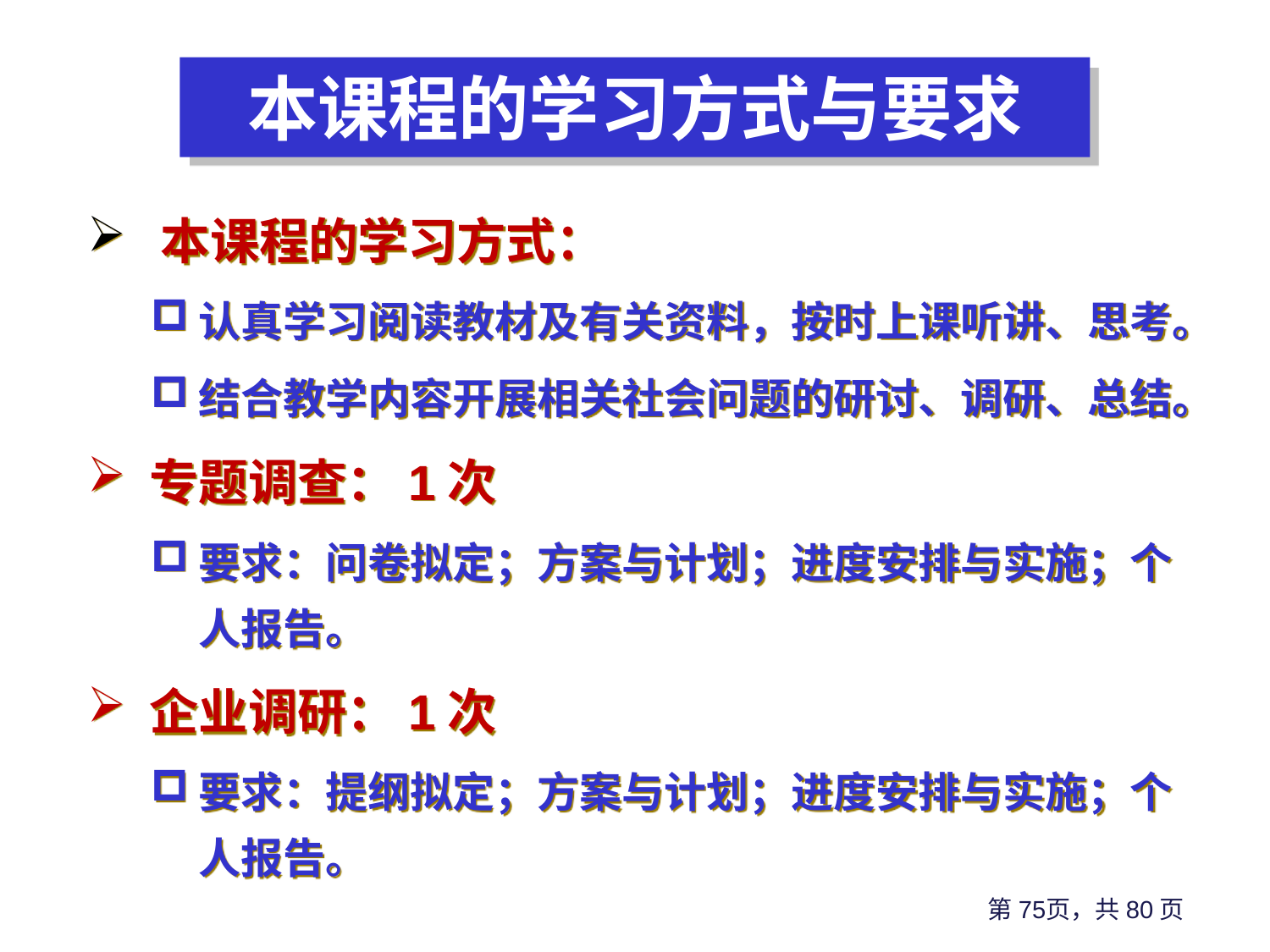

本课程的学习方式与要求
  本课程的学习方式：
认真学习阅读教材及有关资料，按时上课听讲、思考。
结合教学内容开展相关社会问题的研讨、调研、总结。
 专题调查：1次
要求：问卷拟定；方案与计划；进度安排与实施；个人报告。
 企业调研：1次
要求：提纲拟定；方案与计划；进度安排与实施；个人报告。
第75页，共80页